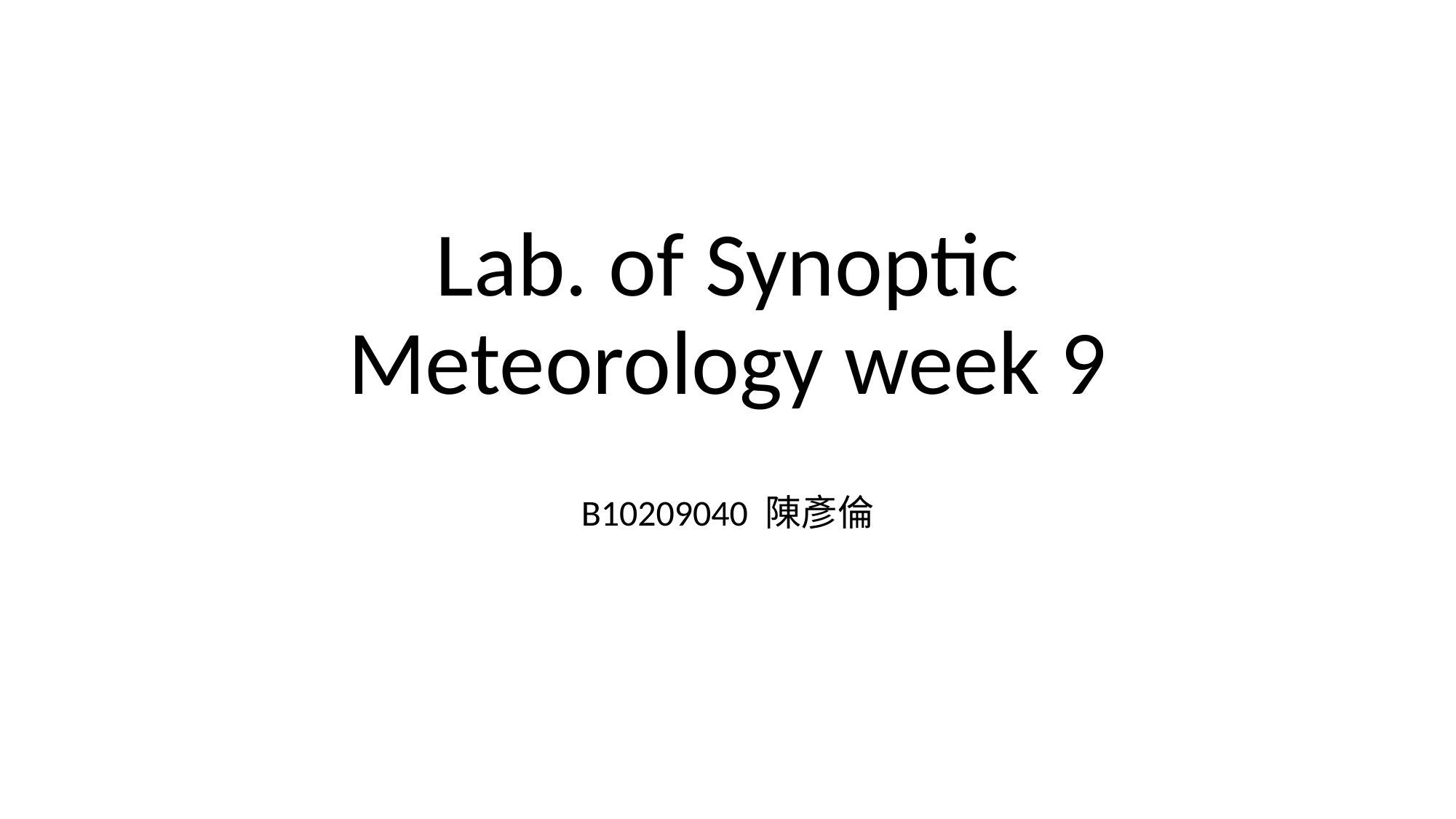

# Lab. of Synoptic Meteorology week 9

B10209040 陳彥倫